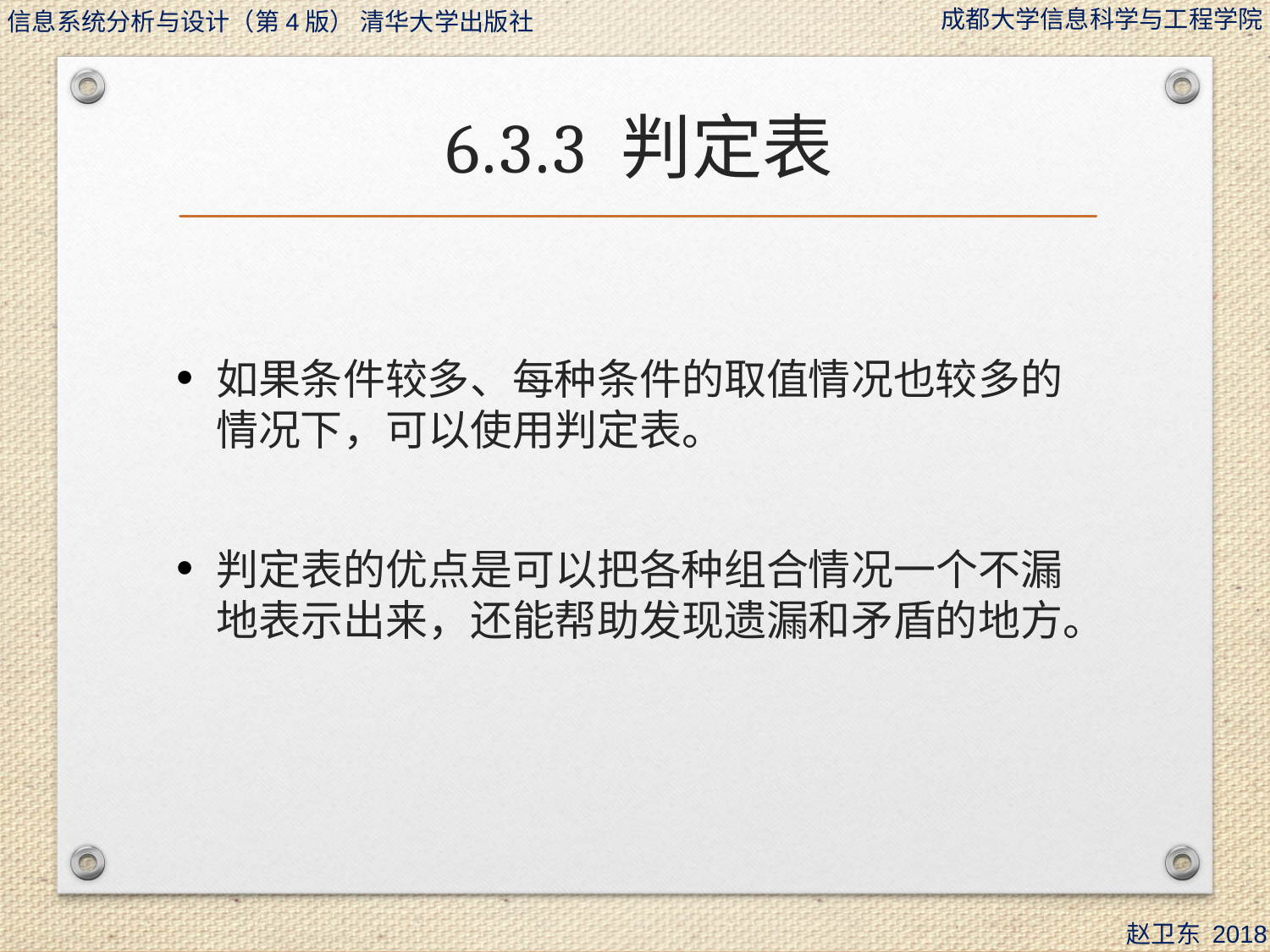

# 6.3.3 判定表
如果条件较多、每种条件的取值情况也较多的情况下，可以使用判定表。

判定表的优点是可以把各种组合情况一个不漏地表示出来，还能帮助发现遗漏和矛盾的地方。